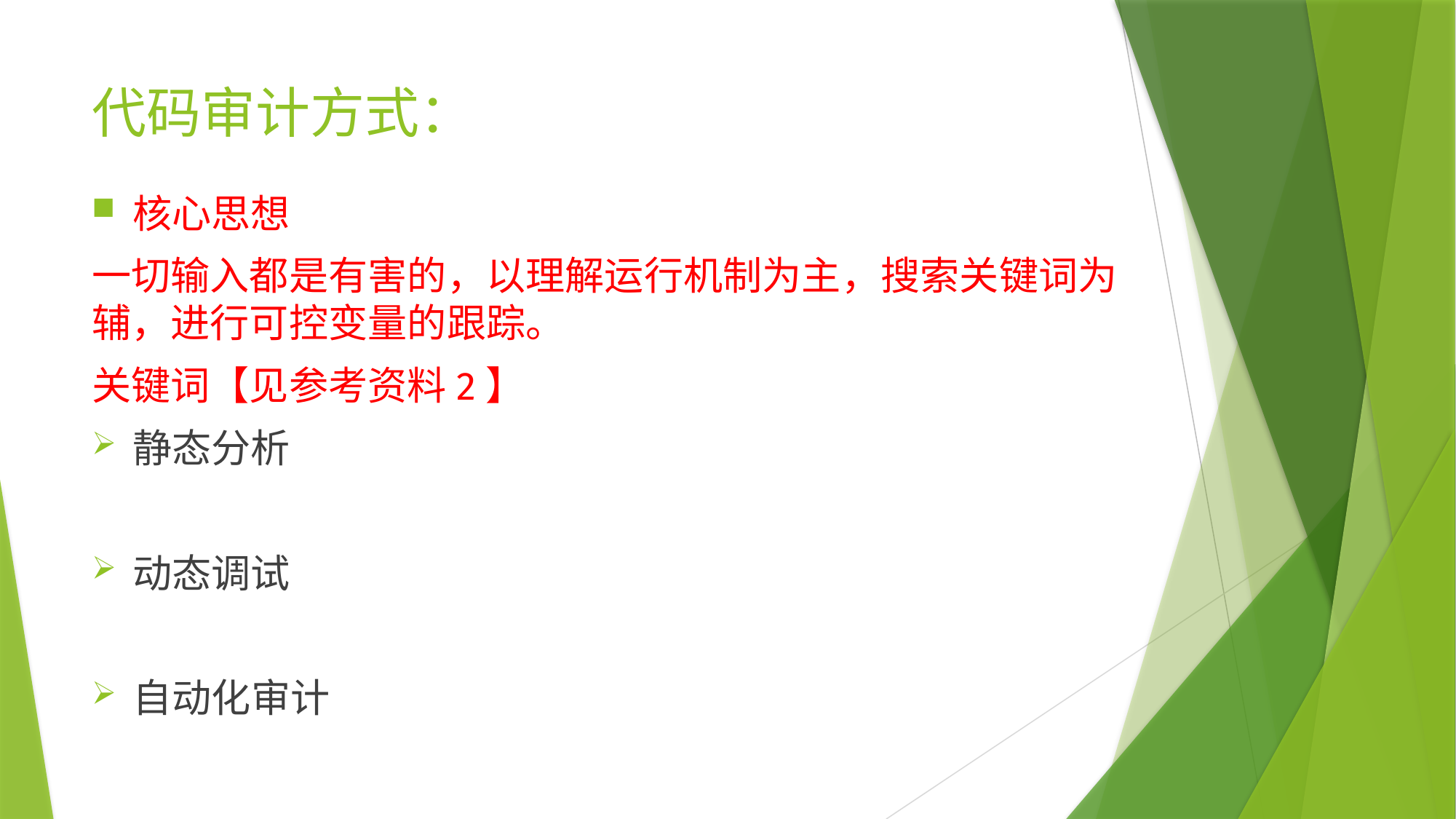

# 代码审计方式：
核心思想
一切输入都是有害的，以理解运行机制为主，搜索关键词为辅，进行可控变量的跟踪。
关键词【见参考资料2】
静态分析

动态调试

自动化审计